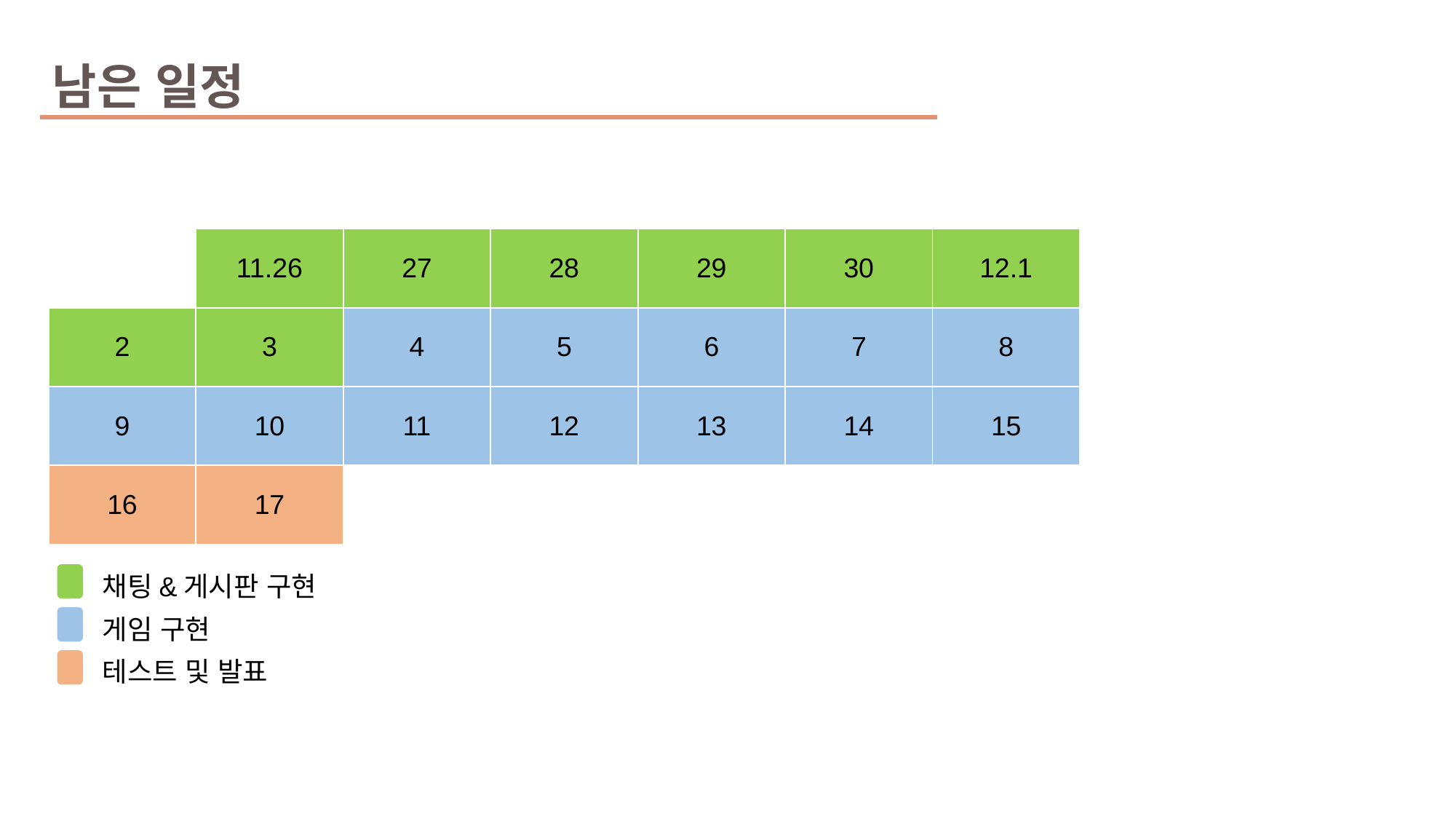

남은 일정
|  | 11.26 | 27 | 28 | 29 | 30 | 12.1 |
| --- | --- | --- | --- | --- | --- | --- |
| 2 | 3 | 4 | 5 | 6 | 7 | 8 |
| 9 | 10 | 11 | 12 | 13 | 14 | 15 |
| 16 | 17 |  |  |  |  |  |

채팅&게시판 구현

게임 구현
테스트 및 발표